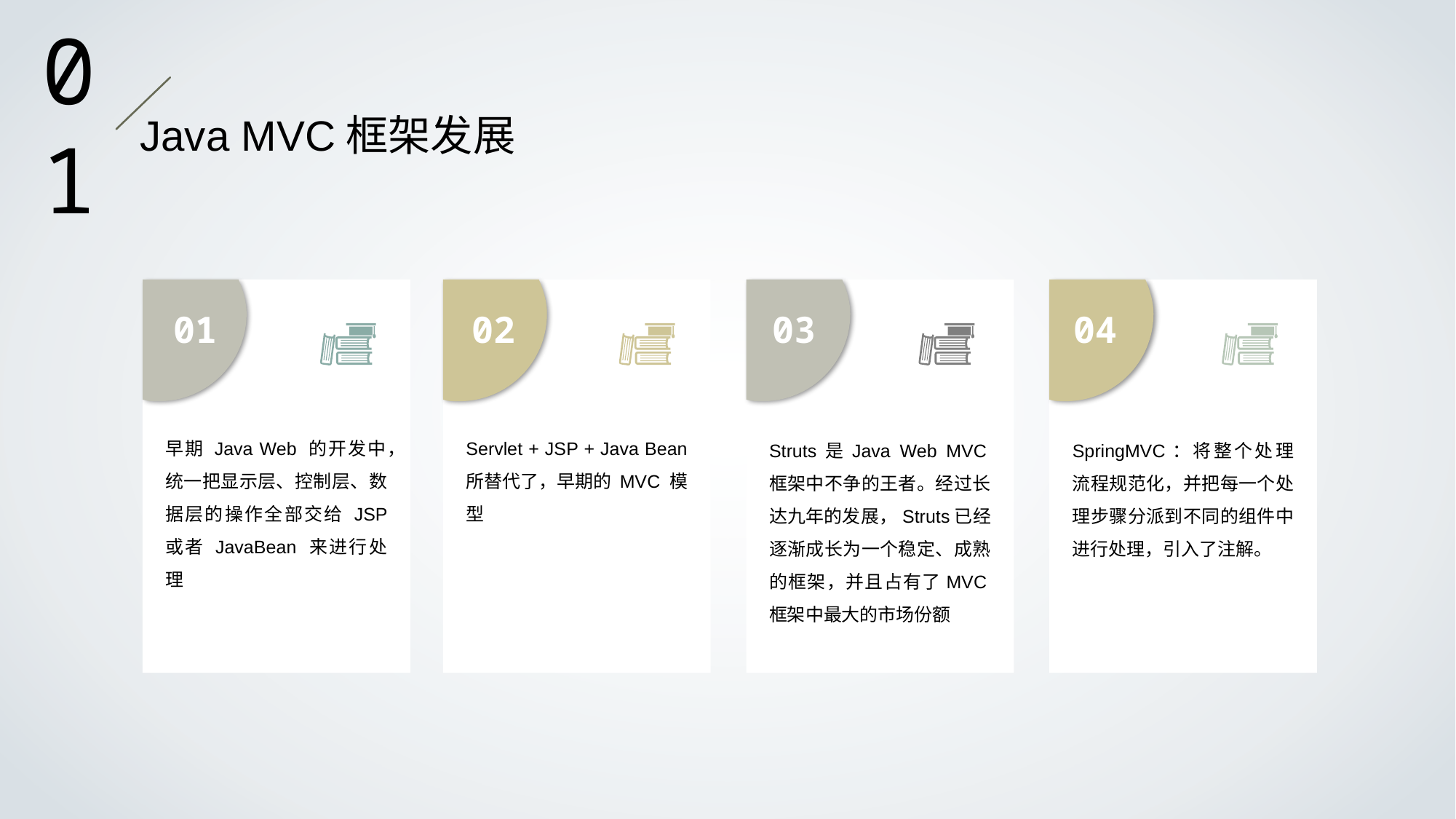

01
Java MVC框架发展

01

早期 Java Web 的开发中，统一把显示层、控制层、数据层的操作全部交给 JSP 或者 JavaBean 来进行处理

02

Servlet + JSP + Java Bean 所替代了，早期的 MVC 模型

03

Struts是Java Web MVC框架中不争的王者。经过长达九年的发展，Struts已经逐渐成长为一个稳定、成熟的框架，并且占有了MVC框架中最大的市场份额

04

SpringMVC：将整个处理流程规范化，并把每一个处理步骤分派到不同的组件中进行处理，引入了注解。